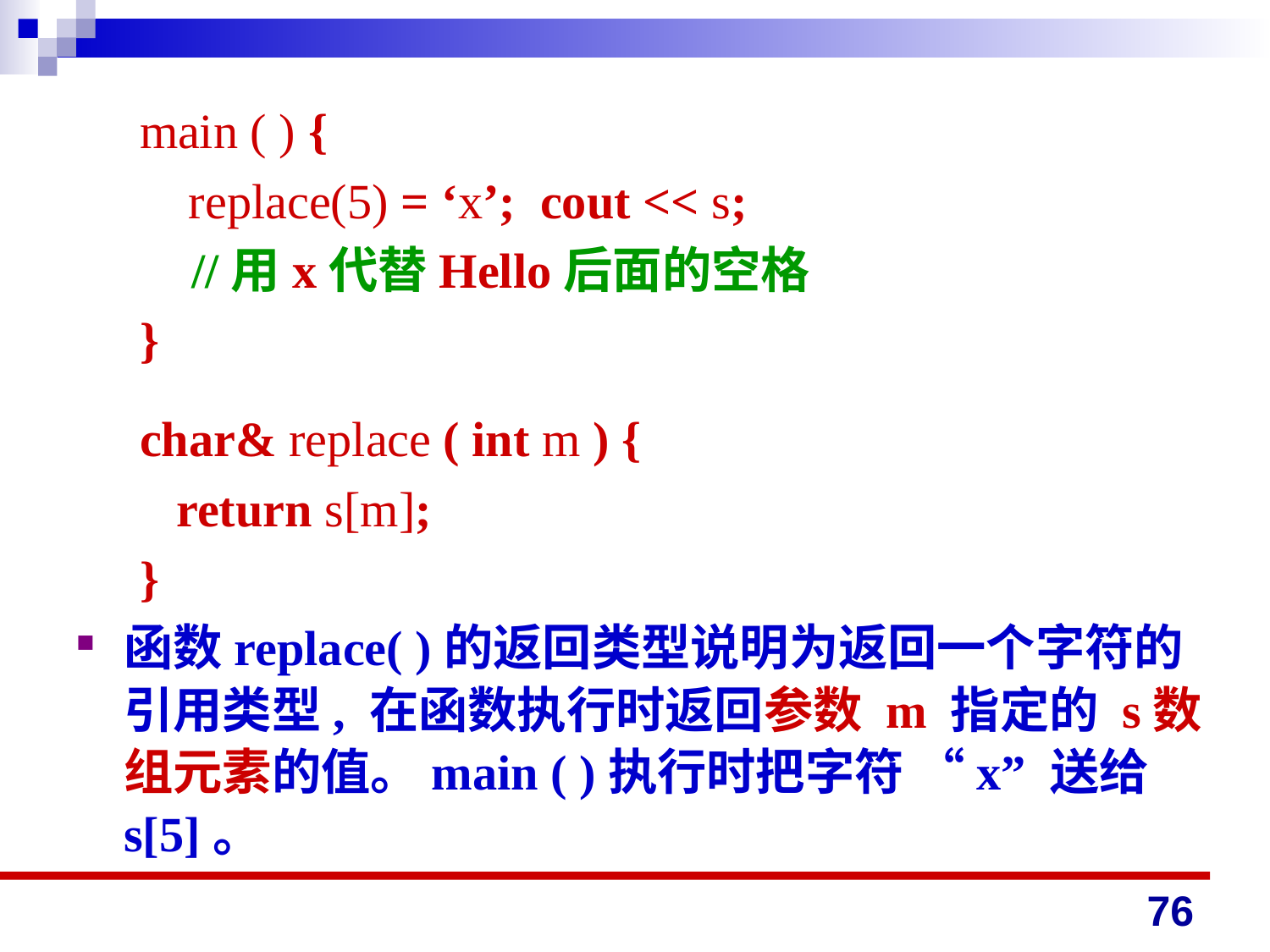

main ( ) {
    replace(5) = ‘x’;  cout << s;
	 //用x代替Hello后面的空格
}

char& replace ( int m ) {
   return s[m];
}
函数replace( )的返回类型说明为返回一个字符的引用类型, 在函数执行时返回参数 m 指定的 s数组元素的值。main ( )执行时把字符 “x” 送给s[5]。
76